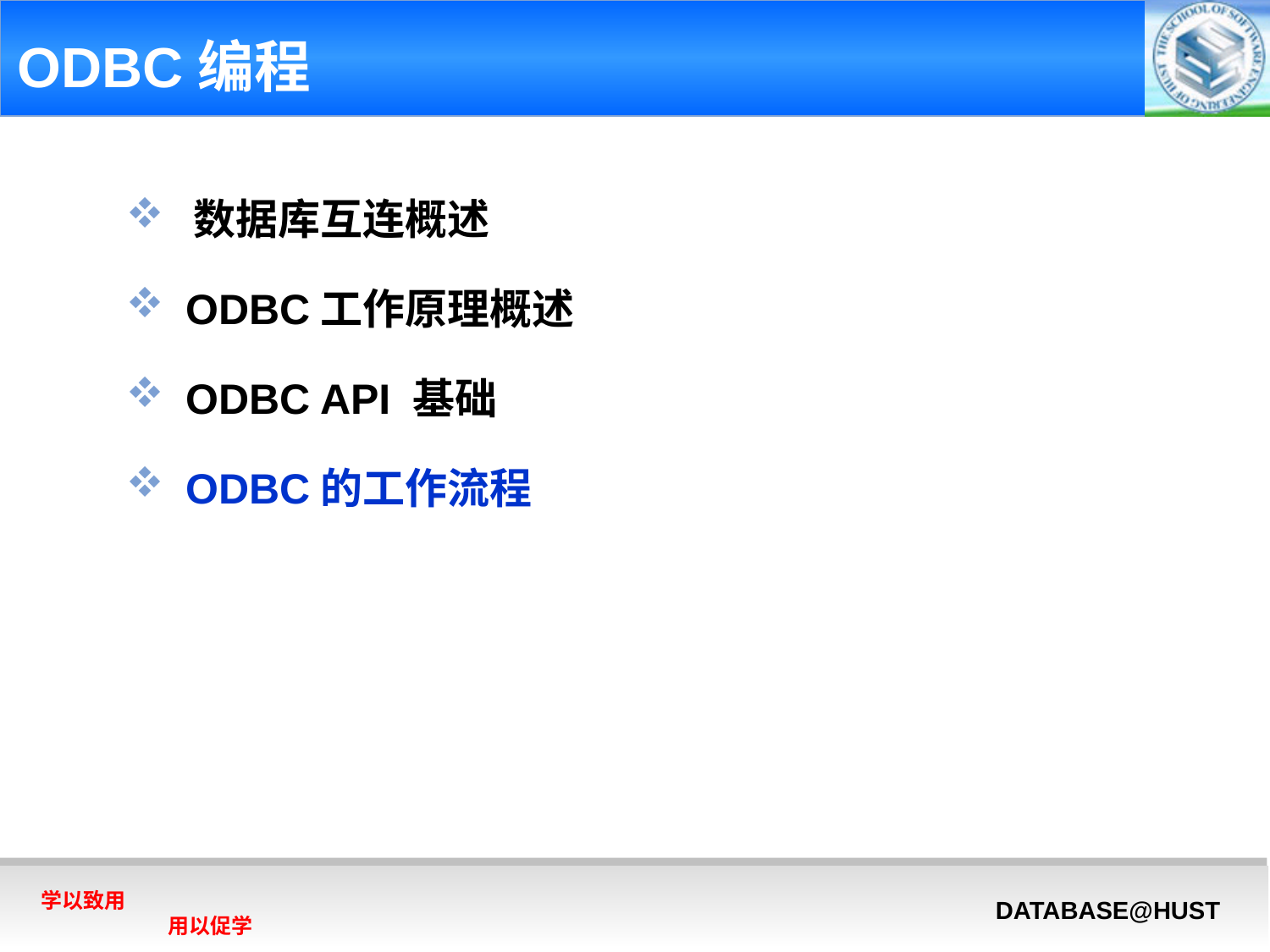

# ODBC编程
 数据库互连概述
 ODBC工作原理概述
 ODBC API 基础
 ODBC的工作流程